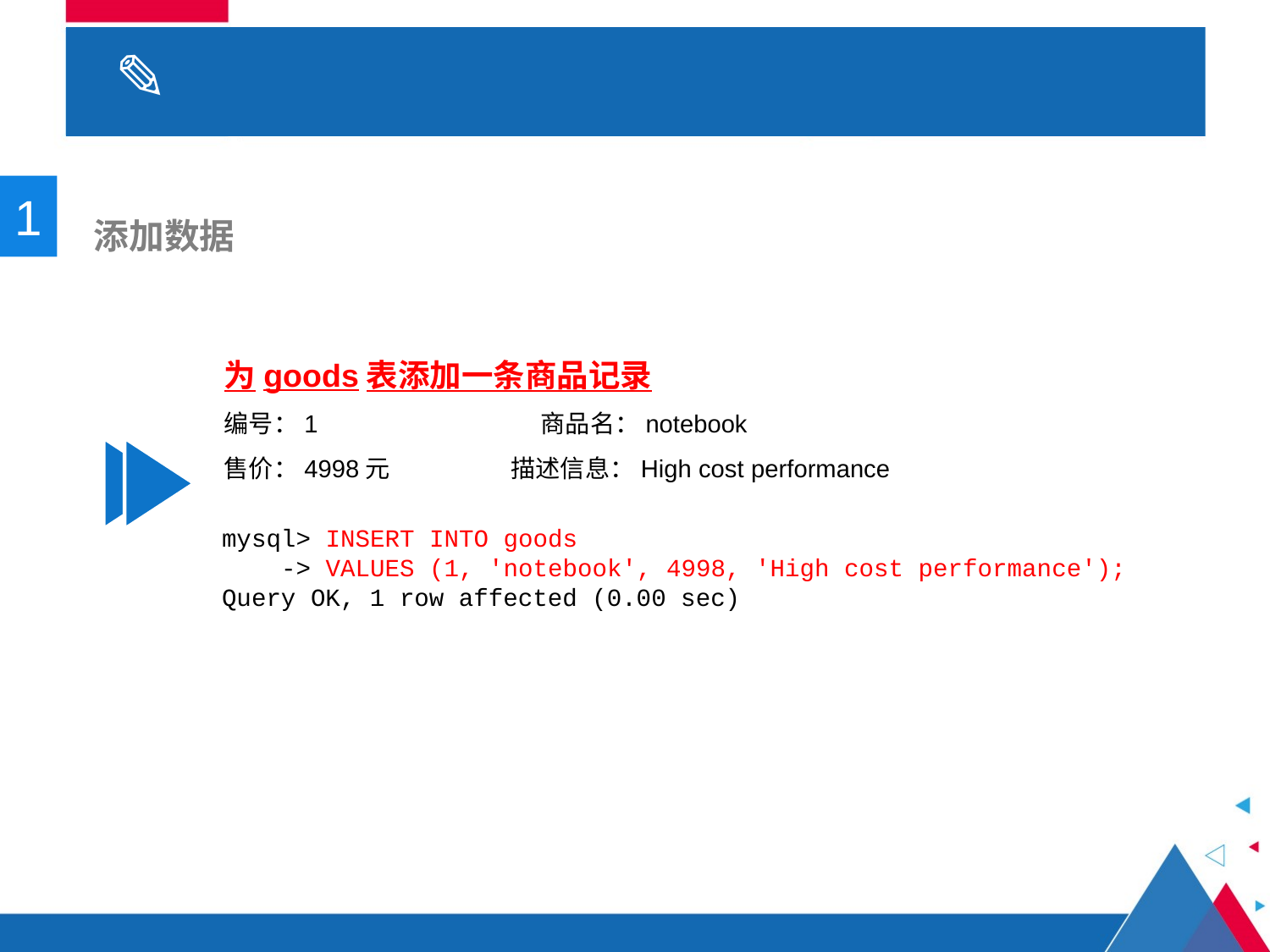

# 2.3 数据操作

1
  添加数据
为goods表添加一条商品记录
编号：1                               商品名：notebook
售价：4998元                      描述信息：High cost performance
mysql> INSERT INTO goods
    -> VALUES (1, 'notebook', 4998, 'High cost performance');
Query OK, 1 row affected (0.00 sec)